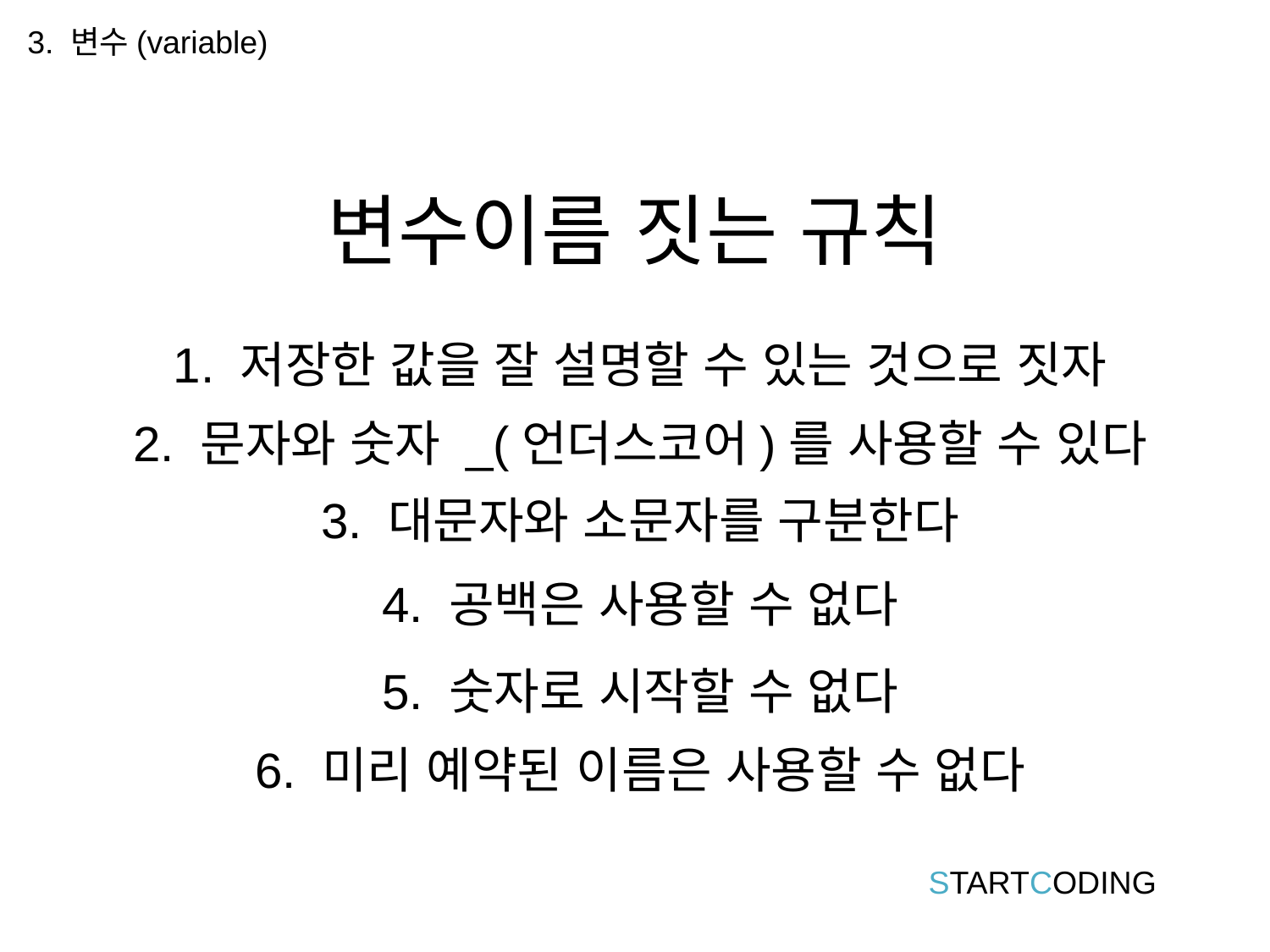

3. 변수(variable)
# 변수이름 짓는 규칙
1. 저장한 값을 잘 설명할 수 있는 것으로 짓자

2. 문자와 숫자 _(언더스코어)를 사용할 수 있다
3. 대문자와 소문자를 구분한다
4. 공백은 사용할 수 없다
5. 숫자로 시작할 수 없다
6. 미리 예약된 이름은 사용할 수 없다
STARTCODING